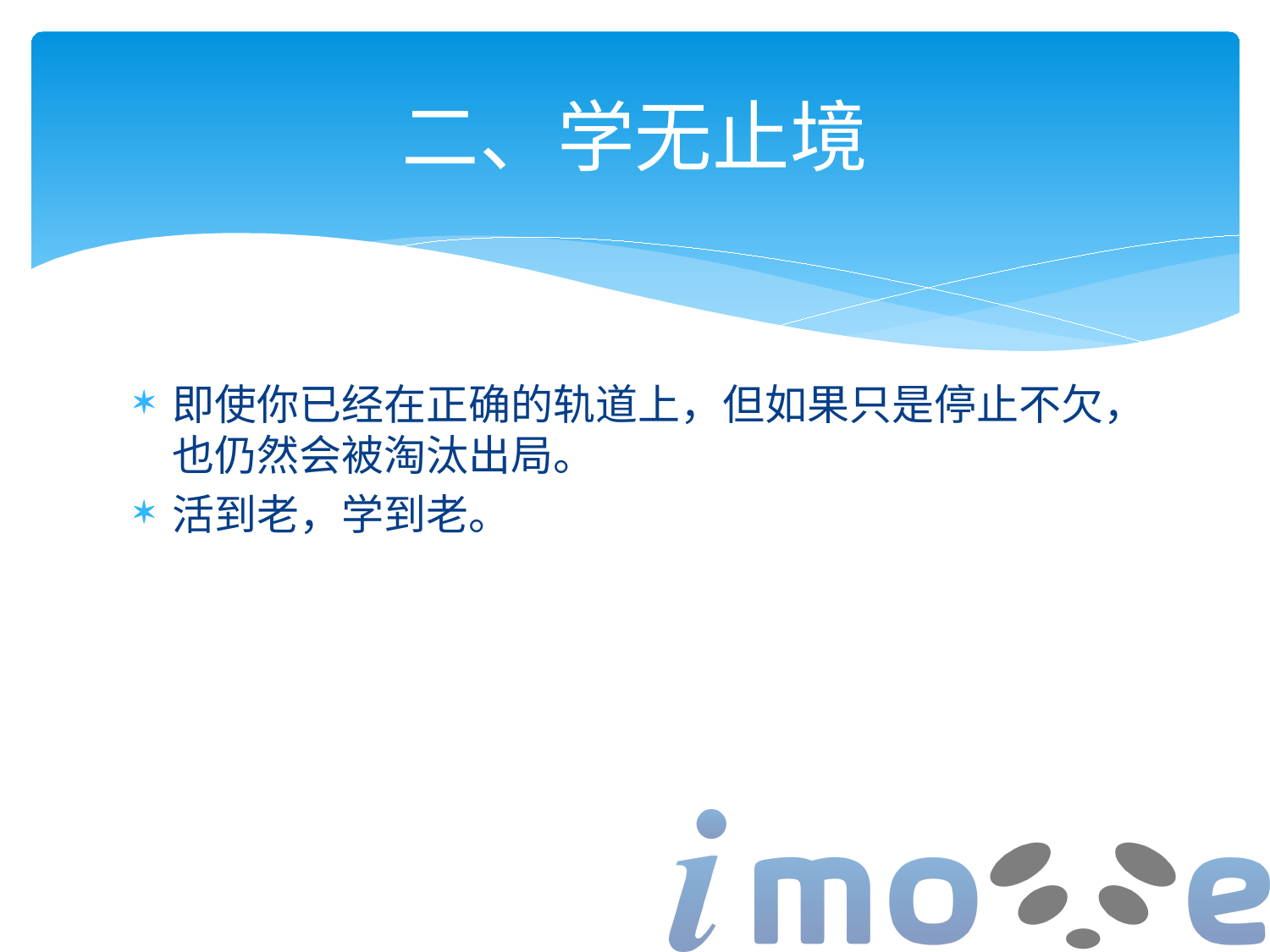

# 二、学无止境
即使你已经在正确的轨道上，但如果只是停止不欠，也仍然会被淘汰出局。
活到老，学到老。